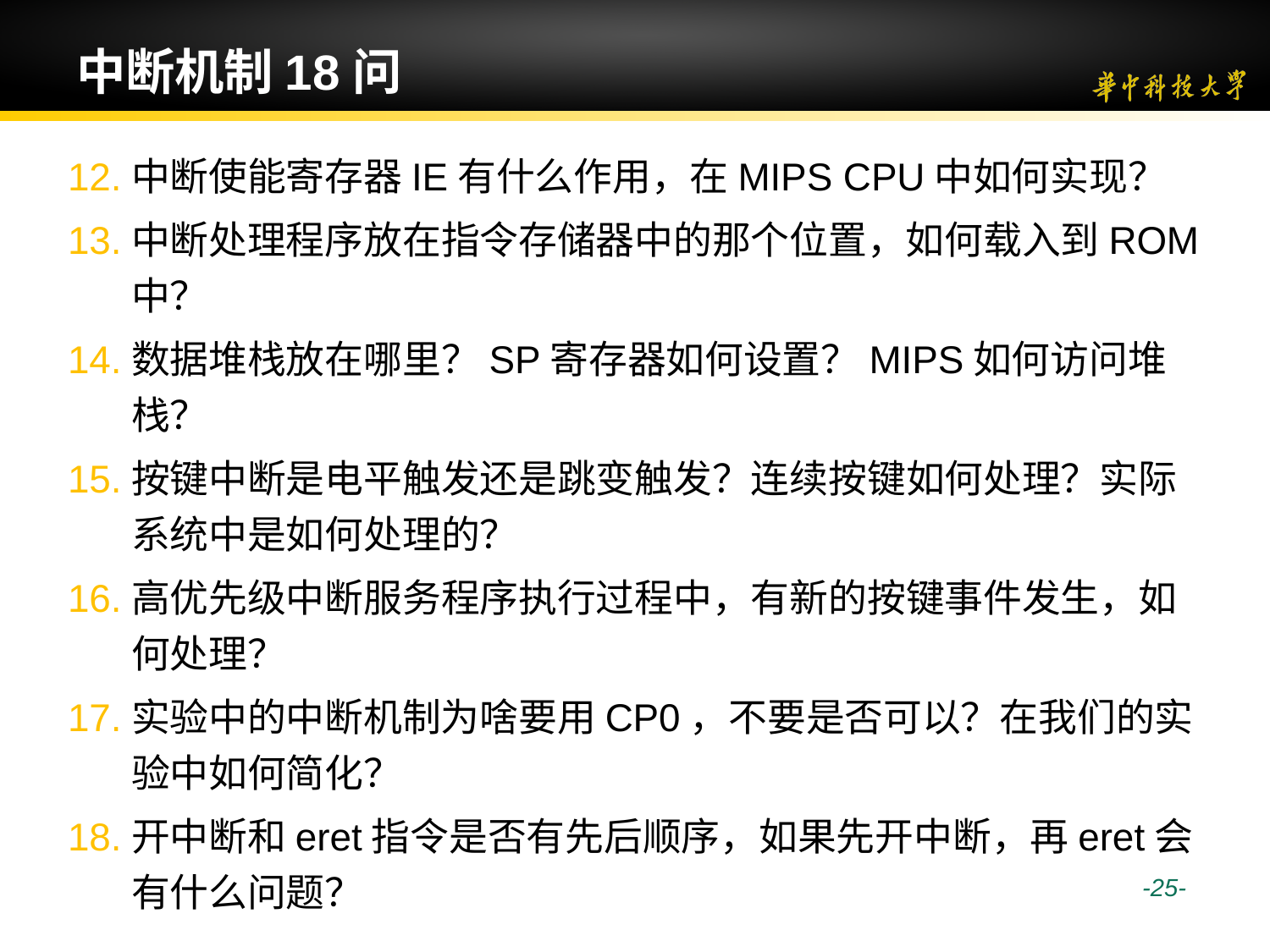

# 中断机制18问
中断使能寄存器IE有什么作用，在MIPS CPU中如何实现？
中断处理程序放在指令存储器中的那个位置，如何载入到ROM中？
数据堆栈放在哪里？SP寄存器如何设置？MIPS如何访问堆栈？
按键中断是电平触发还是跳变触发？连续按键如何处理？实际系统中是如何处理的？
高优先级中断服务程序执行过程中，有新的按键事件发生，如何处理？
实验中的中断机制为啥要用CP0，不要是否可以？在我们的实验中如何简化？
开中断和eret指令是否有先后顺序，如果先开中断，再eret会有什么问题？

 -25-